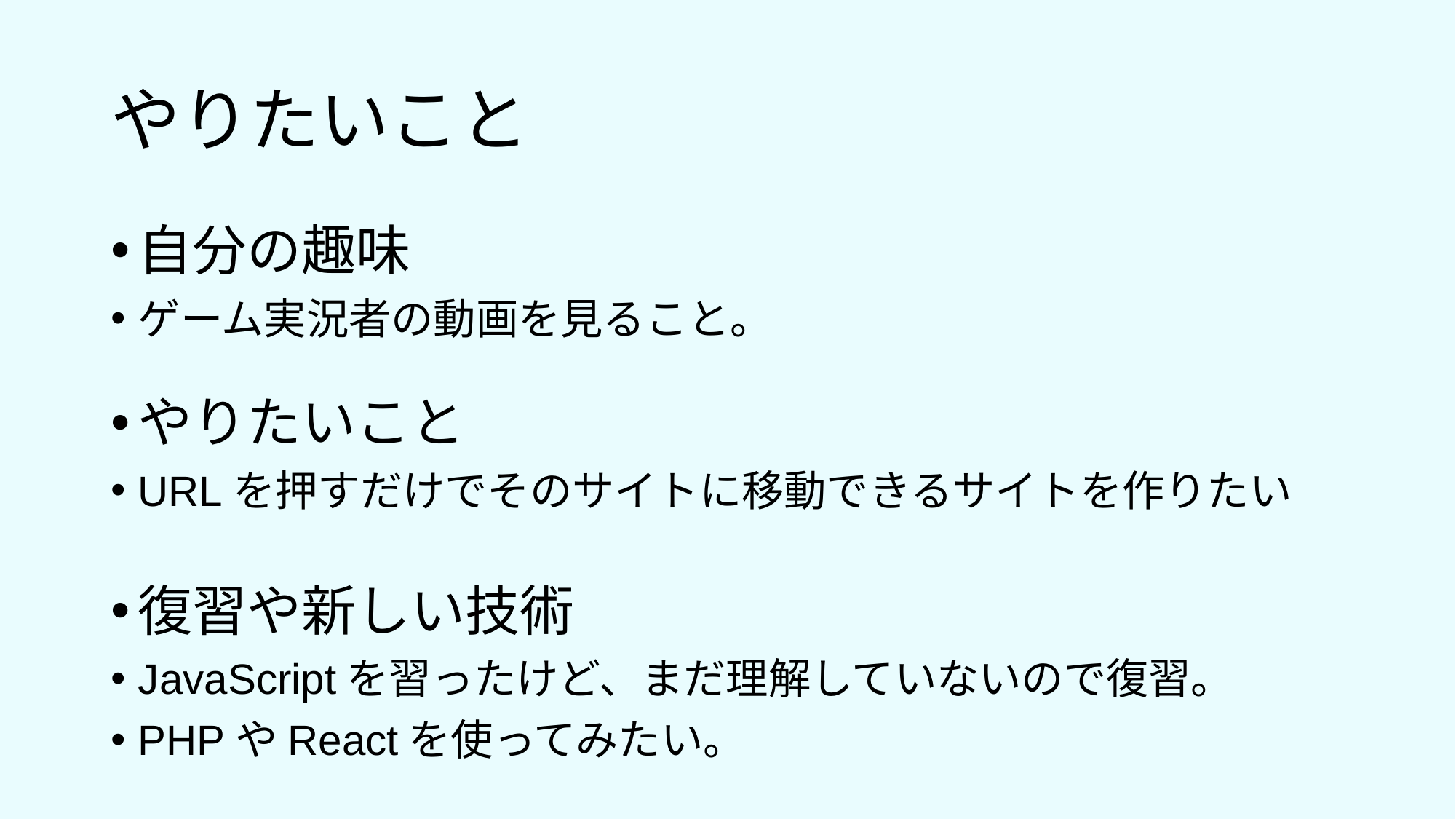

# やりたいこと
自分の趣味
ゲーム実況者の動画を見ること。
やりたいこと
URLを押すだけでそのサイトに移動できるサイトを作りたい
復習や新しい技術
JavaScriptを習ったけど、まだ理解していないので復習。
PHPやReactを使ってみたい。